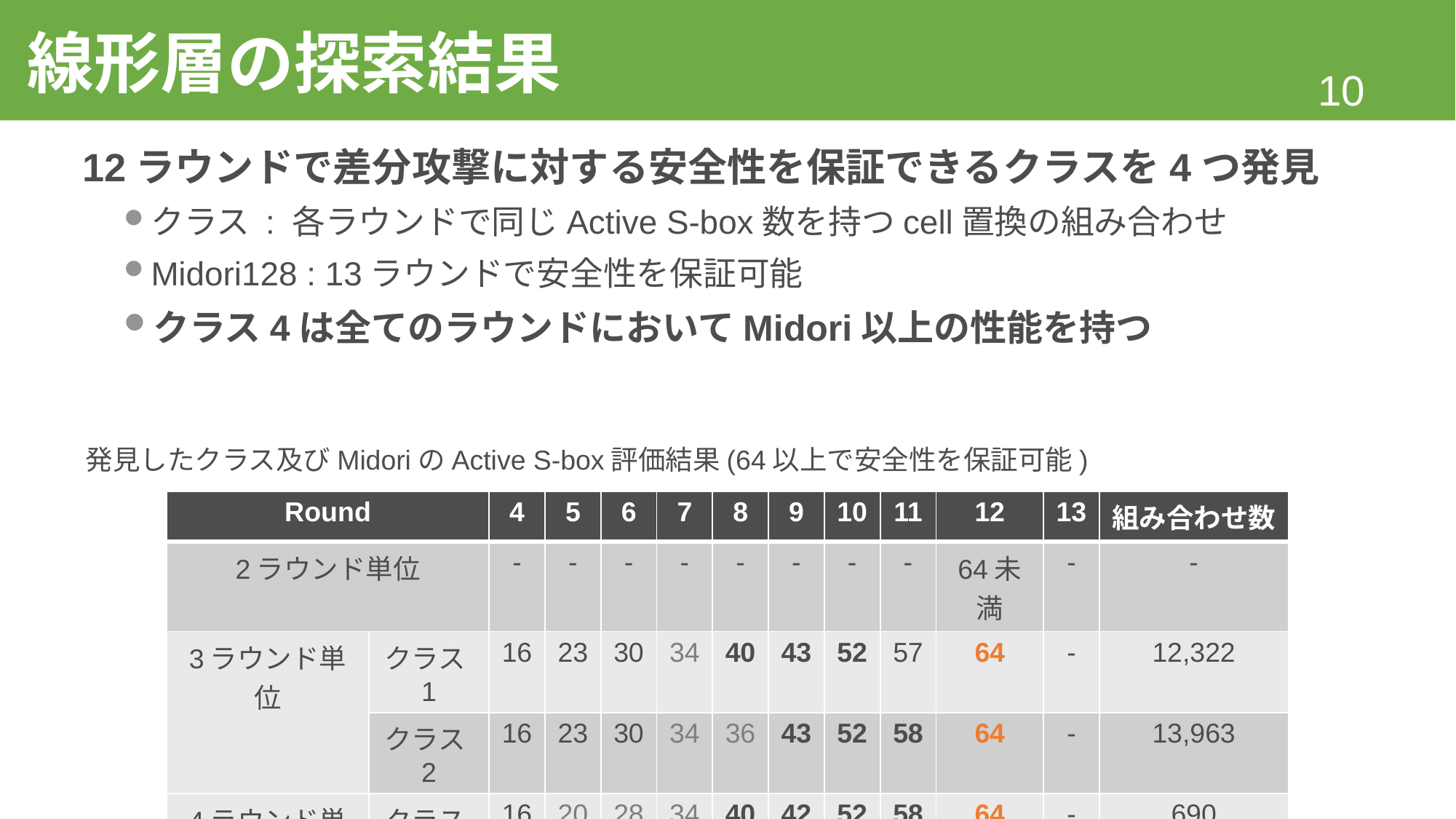

# 線形層の探索結果
12ラウンドで差分攻撃に対する安全性を保証できるクラスを4つ発見
クラス : 各ラウンドで同じActive S-box数を持つcell置換の組み合わせ
Midori128 : 13ラウンドで安全性を保証可能
クラス4は全てのラウンドにおいてMidori以上の性能を持つ
発見したクラス及びMidoriのActive S-box評価結果(64以上で安全性を保証可能)
| Round |  | 4 | 5 | 6 | 7 | 8 | 9 | 10 | 11 | 12 | 13 | 組み合わせ数 |
| --- | --- | --- | --- | --- | --- | --- | --- | --- | --- | --- | --- | --- |
| 2ラウンド単位 |  | - | - | - | - | - | - | - | - | 64未満 | - | - |
| 3ラウンド単位 | クラス1 | 16 | 23 | 30 | 34 | 40 | 43 | 52 | 57 | 64 | - | 12,322 |
|  | クラス2 | 16 | 23 | 30 | 34 | 36 | 43 | 52 | 58 | 64 | - | 13,963 |
| 4ラウンド単位 | クラス3 | 16 | 20 | 28 | 34 | 40 | 42 | 52 | 58 | 64 | - | 690 |
|  | クラス4 | 16 | 23 | 30 | 35 | 38 | 45 | 52 | 59 | 64 | - | 1,546 |
| Midori |  | 16 | 23 | 30 | 35 | 38 | 41 | 50 | 57 | 62 | 67 | - |